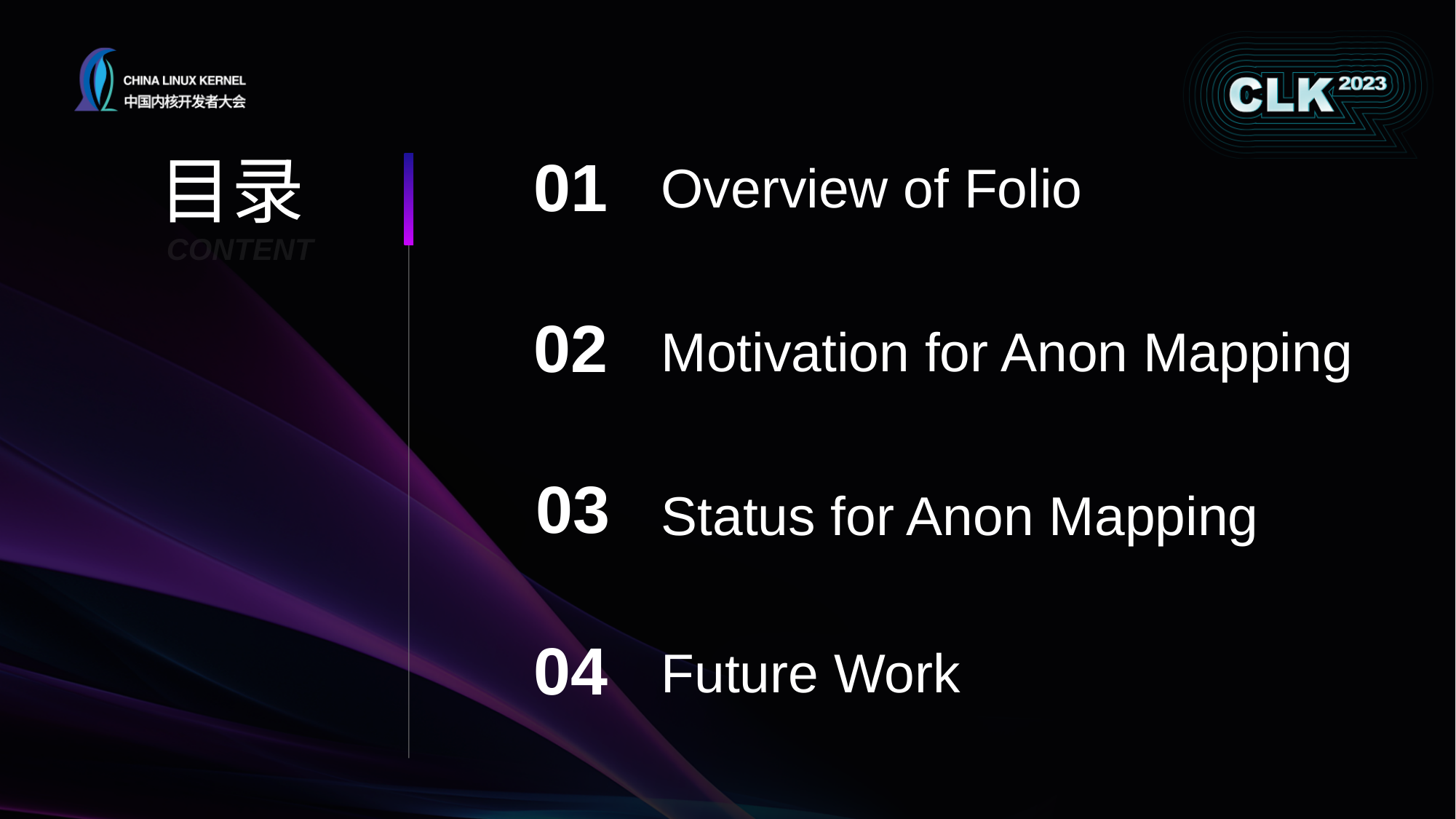

目录
01
Overview of Folio

CONTENT
02
Motivation for Anon Mapping
03
Status for Anon Mapping
04
Future Work